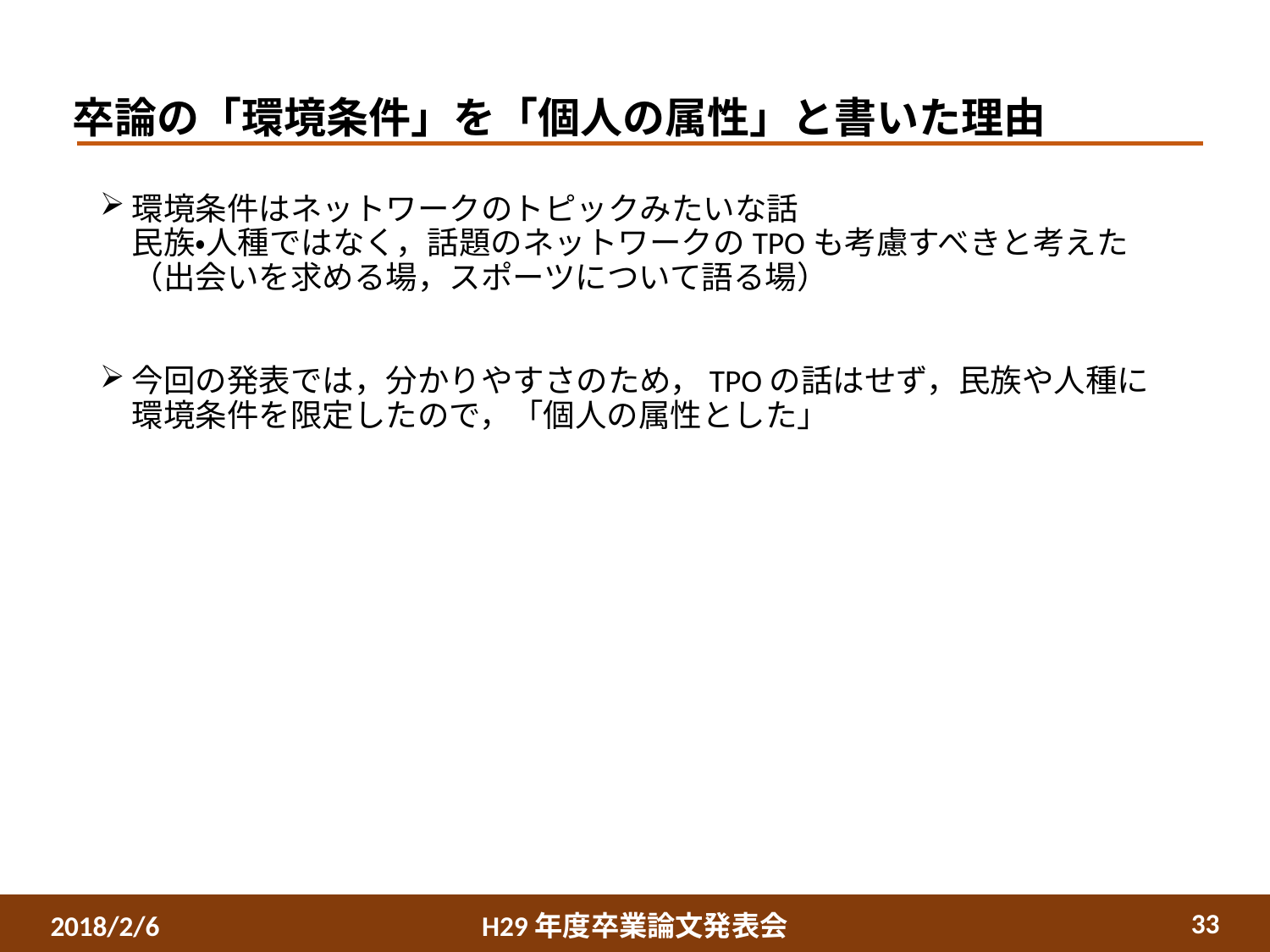

# 卒論の「環境条件」を「個人の属性」と書いた理由
環境条件はネットワークのトピックみたいな話
民族・人種ではなく，話題のネットワークのTPOも考慮すべきと考えた
（出会いを求める場，スポーツについて語る場）

今回の発表では，分かりやすさのため，TPOの話はせず，民族や人種に環境条件を限定したので，「個人の属性とした」
33
H29年度卒業論文発表会
2018/2/6